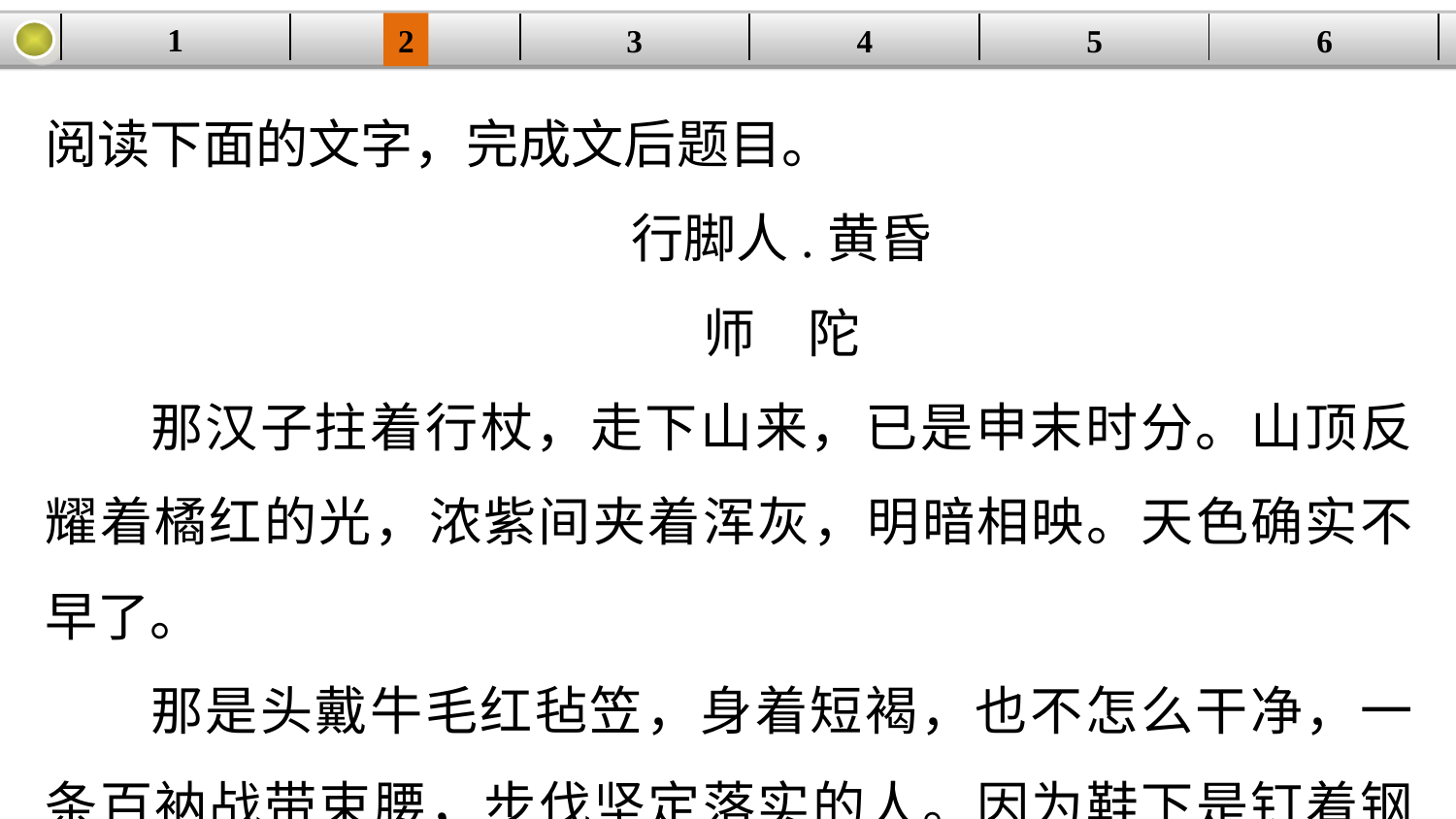

1
2
3
4
|  |  |  |  |  |  |
| --- | --- | --- | --- | --- | --- |
5
6

阅读下面的文字，完成文后题目。
行脚人.黄昏
师　陀
那汉子拄着行杖，走下山来，已是申末时分。山顶反耀着橘红的光，浓紫间夹着浑灰，明暗相映。天色确实不早了。
那是头戴牛毛红毡笠，身着短褐，也不怎么干净，一条百衲战带束腰，步伐坚定落实的人。因为鞋下是钉着钢钉的，